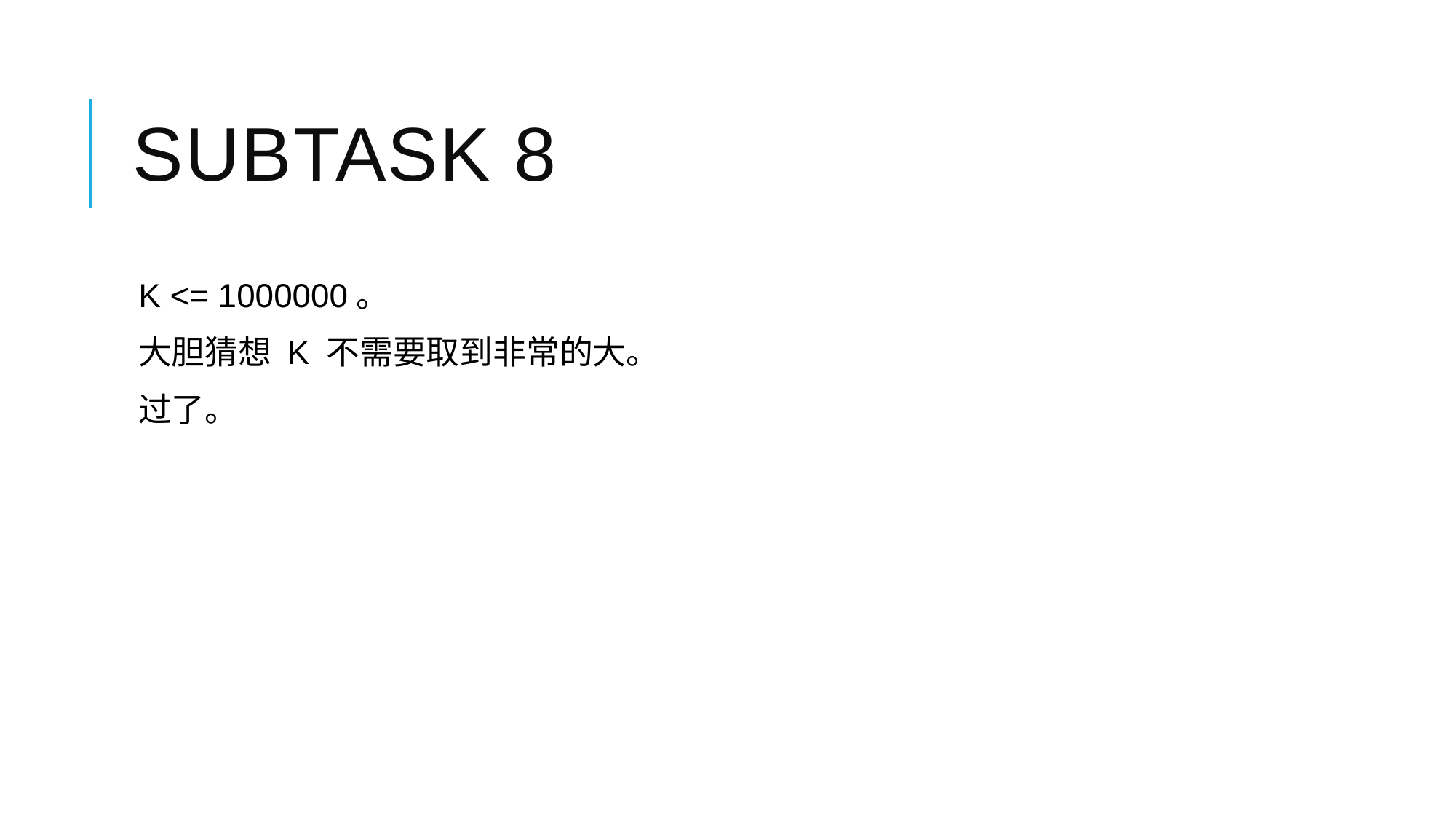

# Subtask 8
K <= 1000000。
大胆猜想 K 不需要取到非常的大。
过了。